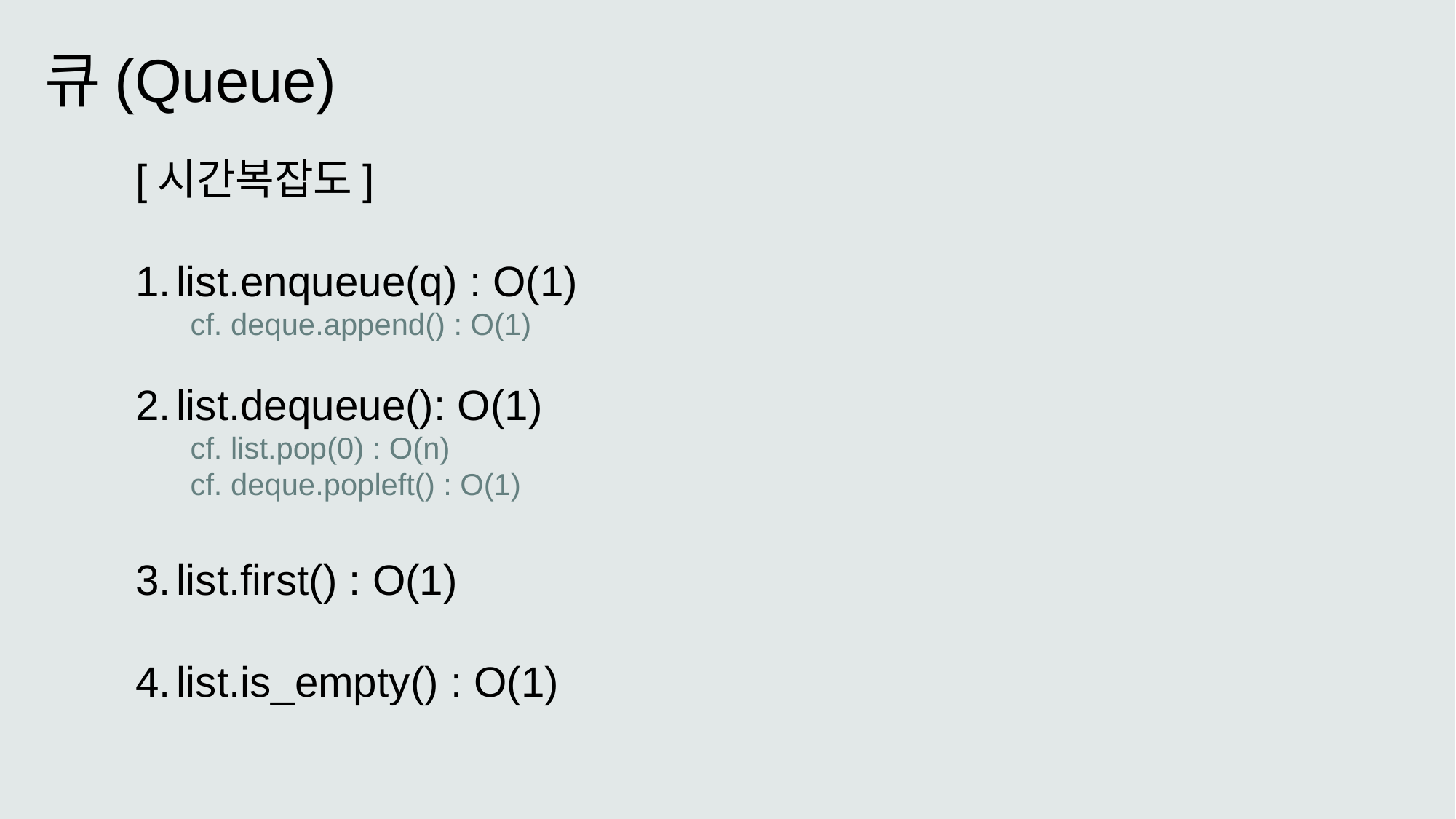

큐(Queue)
[시간복잡도]

list.enqueue(q) : O(1)
cf. deque.append() : O(1)

list.dequeue(): O(1)
cf. list.pop(0) : O(n)
cf. deque.popleft() : O(1)

list.first() : O(1)

list.is_empty() : O(1)